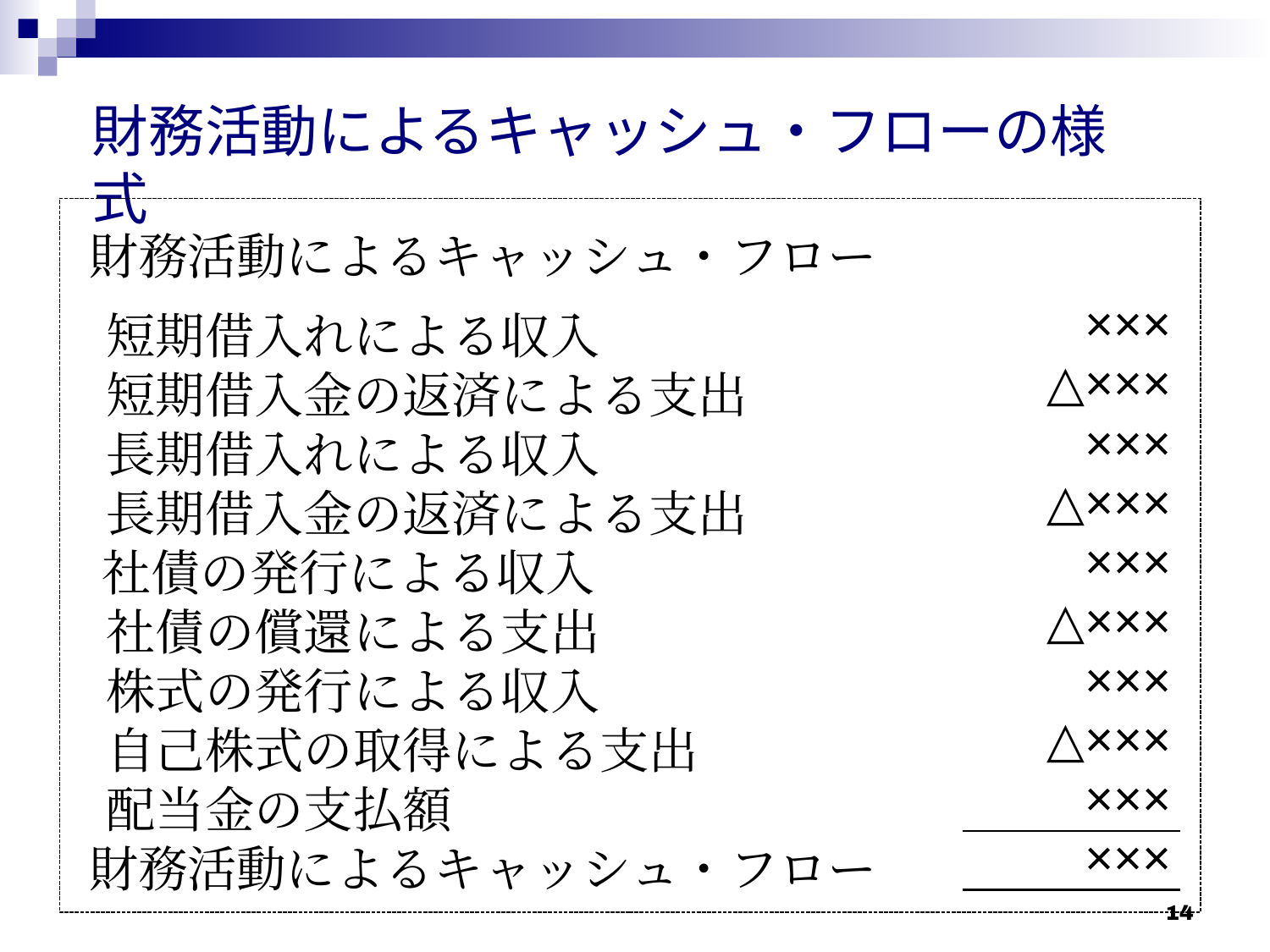

財務活動によるキャッシュ・フローの様式

| 財務活動によるキャッシュ・フロー |  |
| --- | --- |
| 短期借入れによる収入 | ××× |
| 短期借入金の返済による支出 | △××× |
| 長期借入れによる収入 | ××× |
| 長期借入金の返済による支出 | △××× |
| 社債の発行による収入 | ××× |
| 社債の償還による支出 | △××× |
| 株式の発行による収入 | ××× |
| 自己株式の取得による支出 | △××× |
| 配当金の支払額 | ××× |
| 財務活動によるキャッシュ・フロー | ××× |
14